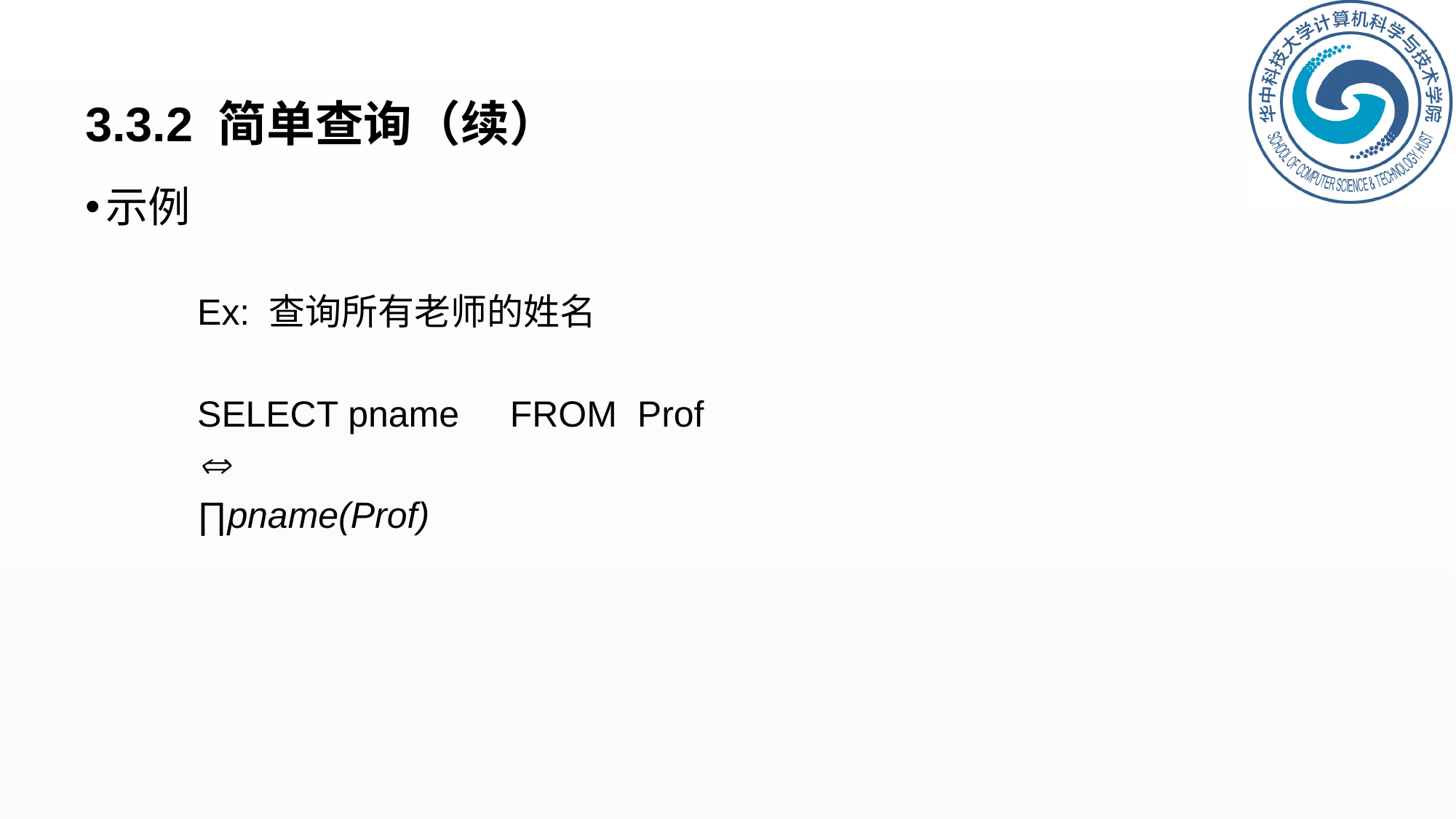

# 3.3.2 简单查询（续）
示例

           Ex: 查询所有老师的姓名

           SELECT pname     FROM  Prof
           ⇔
           ∏pname(Prof)